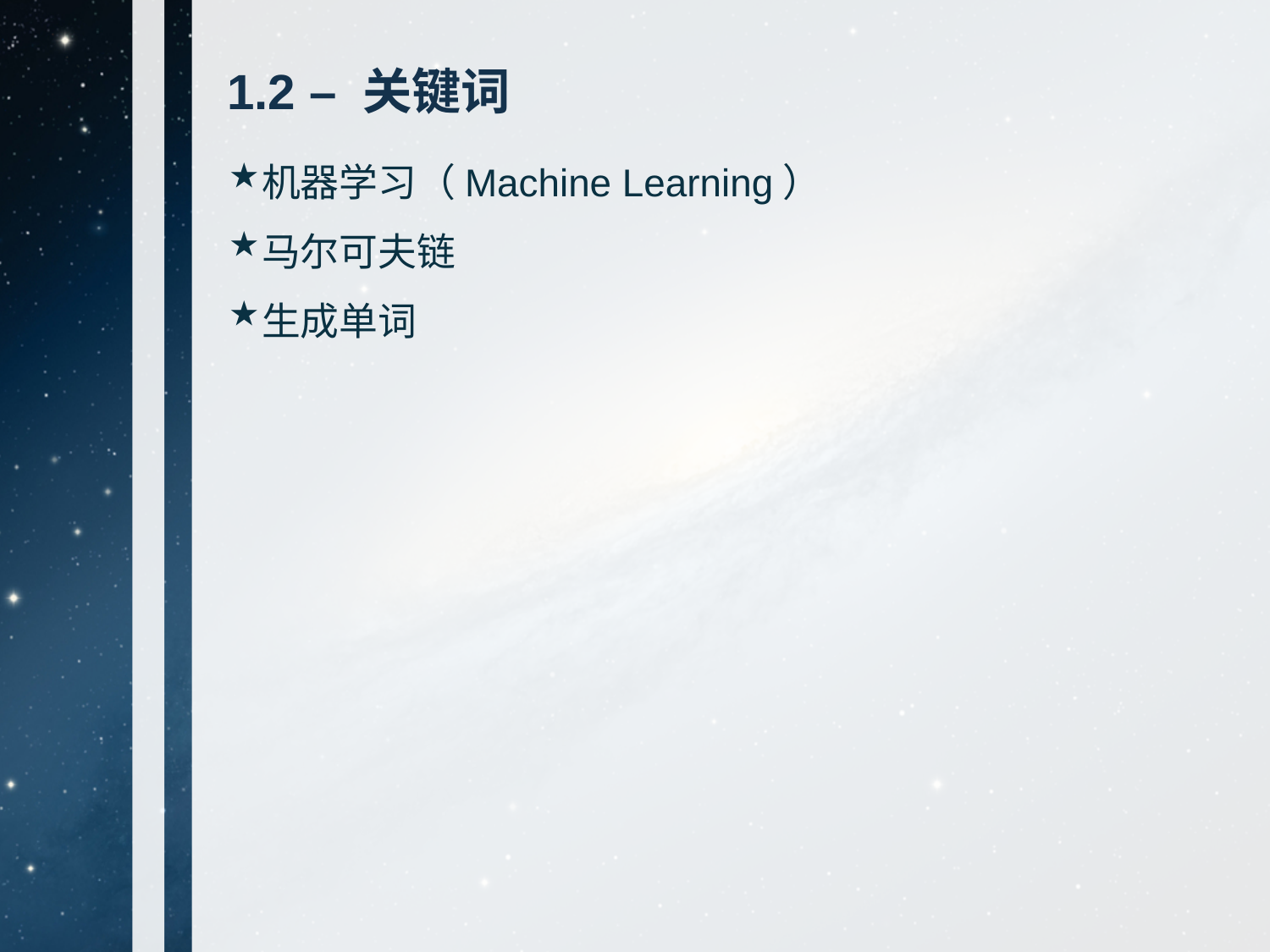

# 1.2 – 关键词
机器学习（Machine Learning）
马尔可夫链
生成单词